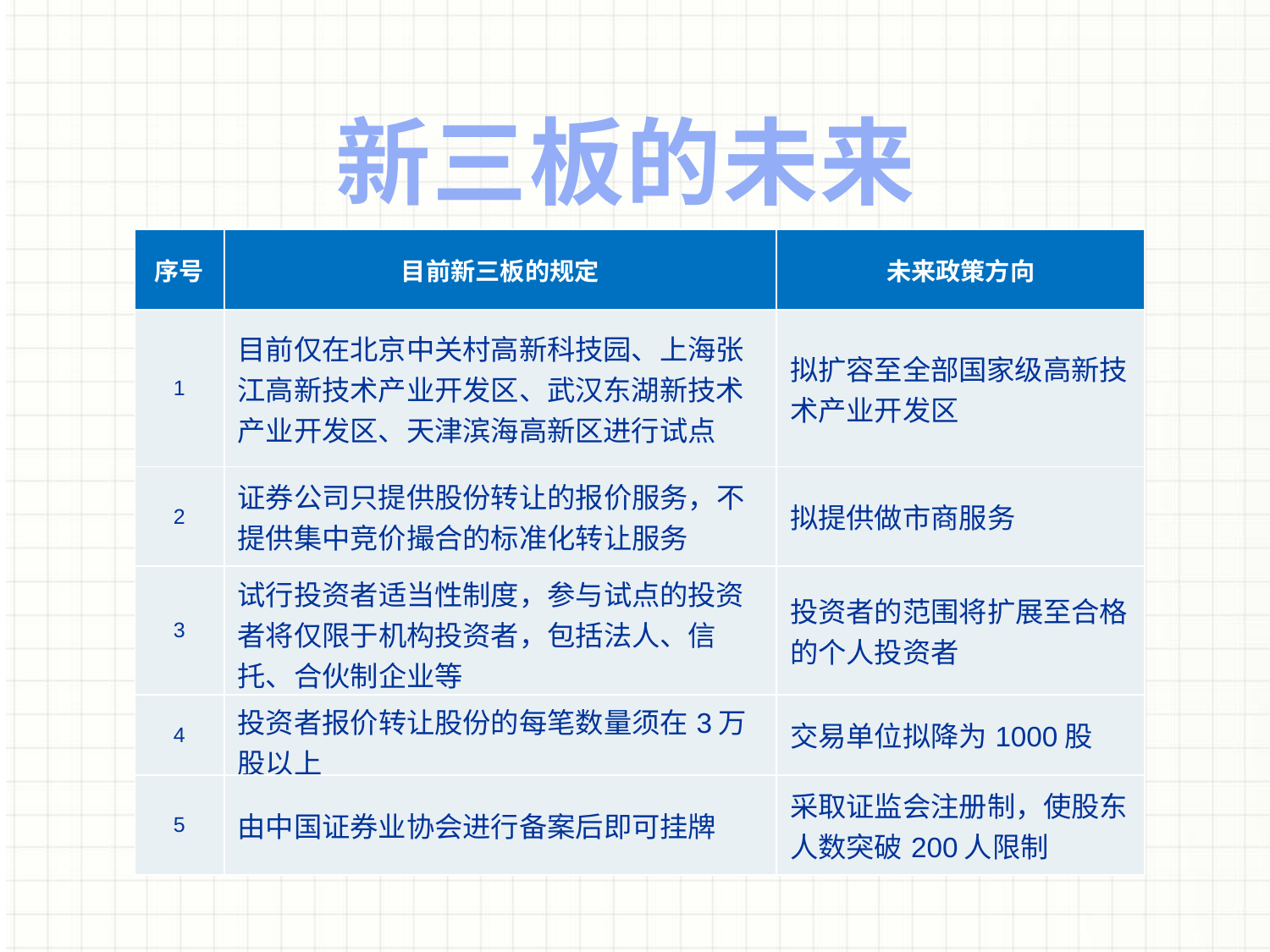

新三板的未来
| 序号 | 目前新三板的规定 | 未来政策方向 |
| --- | --- | --- |
| 1 | 目前仅在北京中关村高新科技园、上海张江高新技术产业开发区、武汉东湖新技术产业开发区、天津滨海高新区进行试点 | 拟扩容至全部国家级高新技术产业开发区 |
| 2 | 证券公司只提供股份转让的报价服务，不提供集中竞价撮合的标准化转让服务 | 拟提供做市商服务 |
| 3 | 试行投资者适当性制度，参与试点的投资者将仅限于机构投资者，包括法人、信托、合伙制企业等 | 投资者的范围将扩展至合格的个人投资者 |
| 4 | 投资者报价转让股份的每笔数量须在3万股以上 | 交易单位拟降为1000股 |
| 5 | 由中国证券业协会进行备案后即可挂牌 | 采取证监会注册制，使股东人数突破200人限制 |